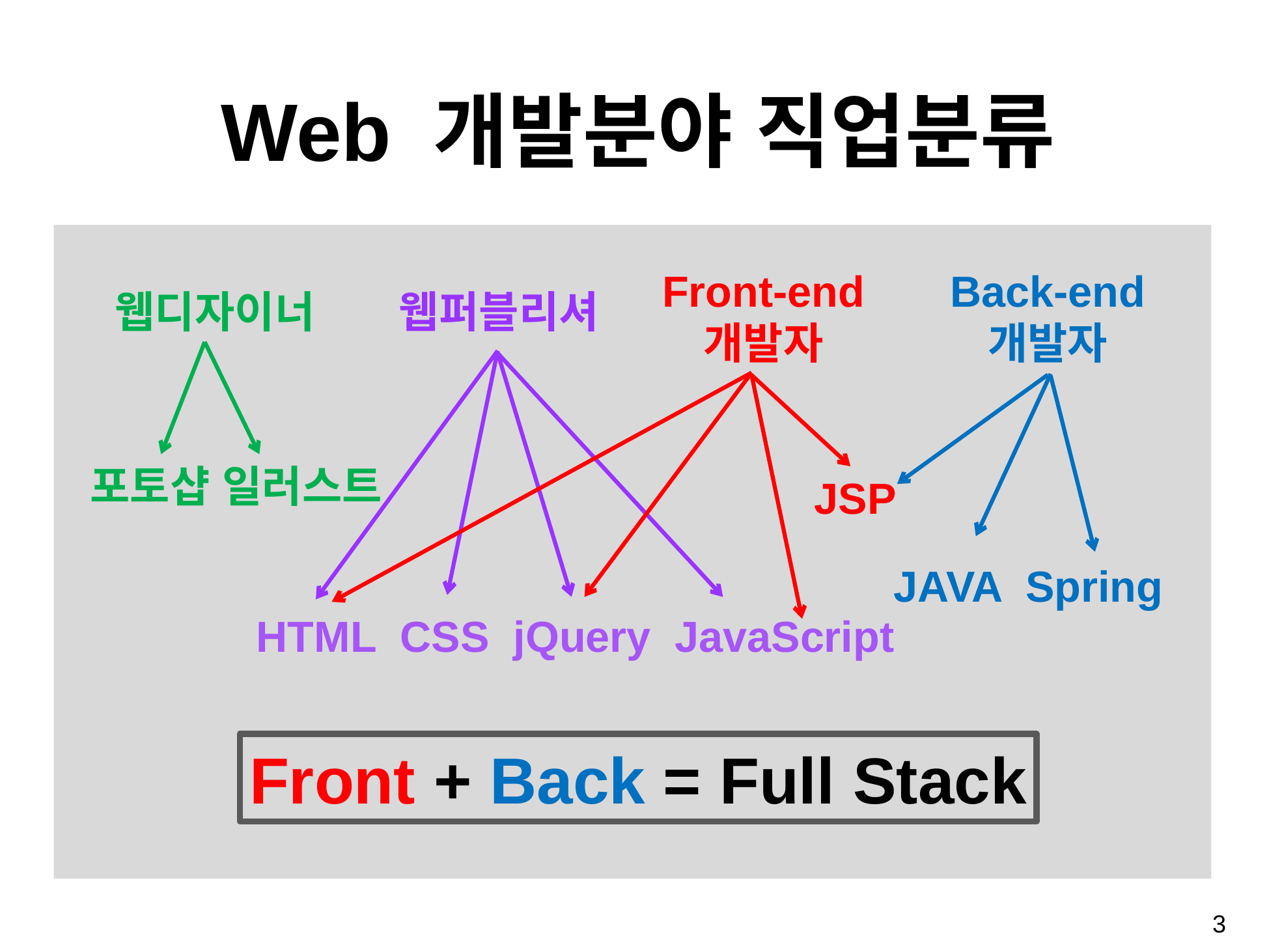

Web 개발분야 직업분류

Front-end
개발자
Back-end
개발자
웹디자이너
웹퍼블리셔
포토샵 일러스트
JSP
JAVA  Spring
HTML  CSS  jQuery  JavaScript
Front + Back = Full Stack
3